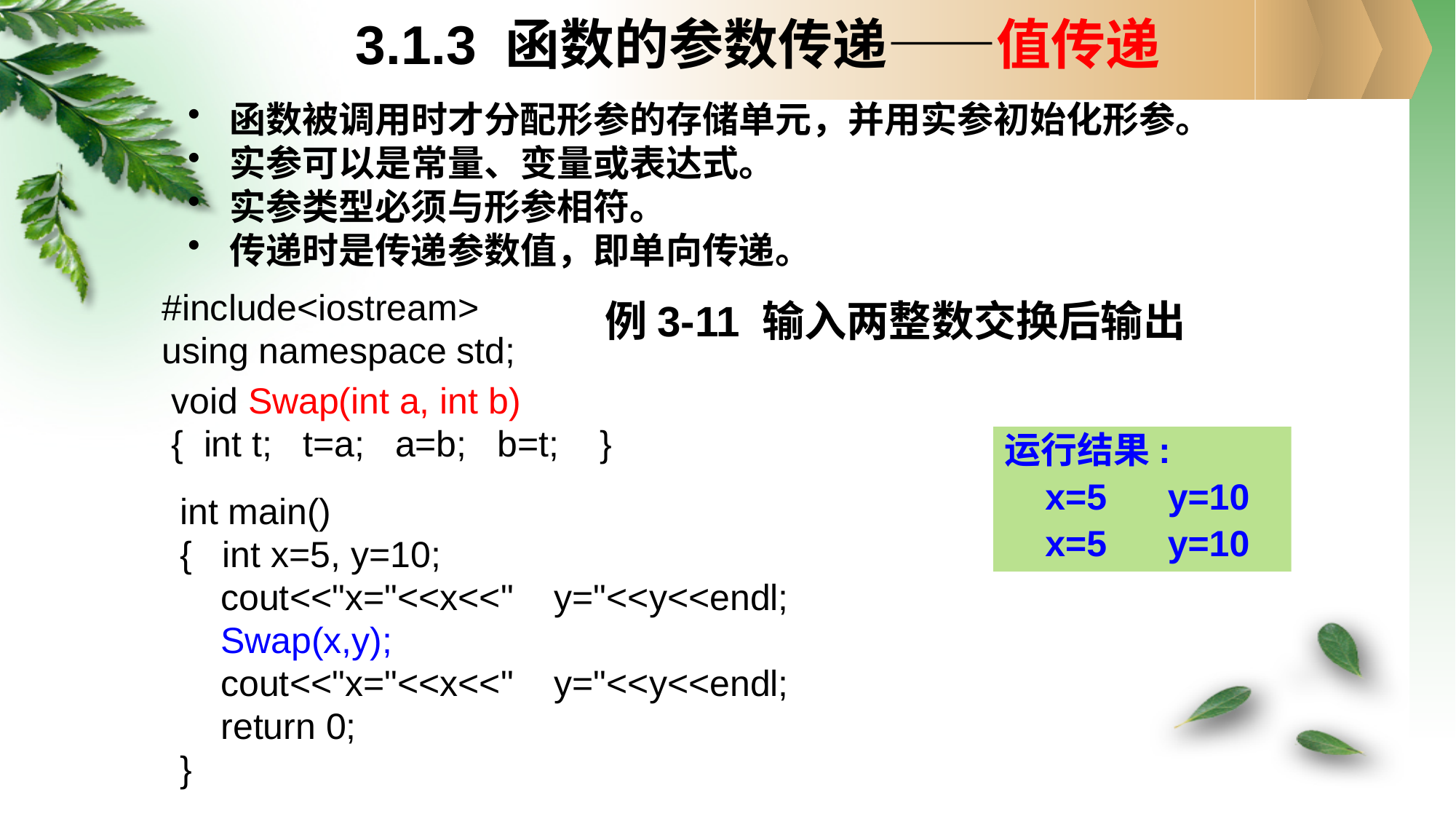

3.1.3 函数的参数传递——值传递
函数被调用时才分配形参的存储单元，并用实参初始化形参。
实参可以是常量、变量或表达式。
实参类型必须与形参相符。
传递时是传递参数值，即单向传递。
#include<iostream>
using namespace std;
# 例3-11 输入两整数交换后输出
void Swap(int a, int b)
{  int t;   t=a;   a=b;   b=t;    }
运行结果:
	x=5      y=10
	x=5      y=10
int main()
{   int x=5, y=10;
	cout<<"x="<<x<<"    y="<<y<<endl;
	Swap(x,y);
	cout<<"x="<<x<<"    y="<<y<<endl;
	return 0;
}